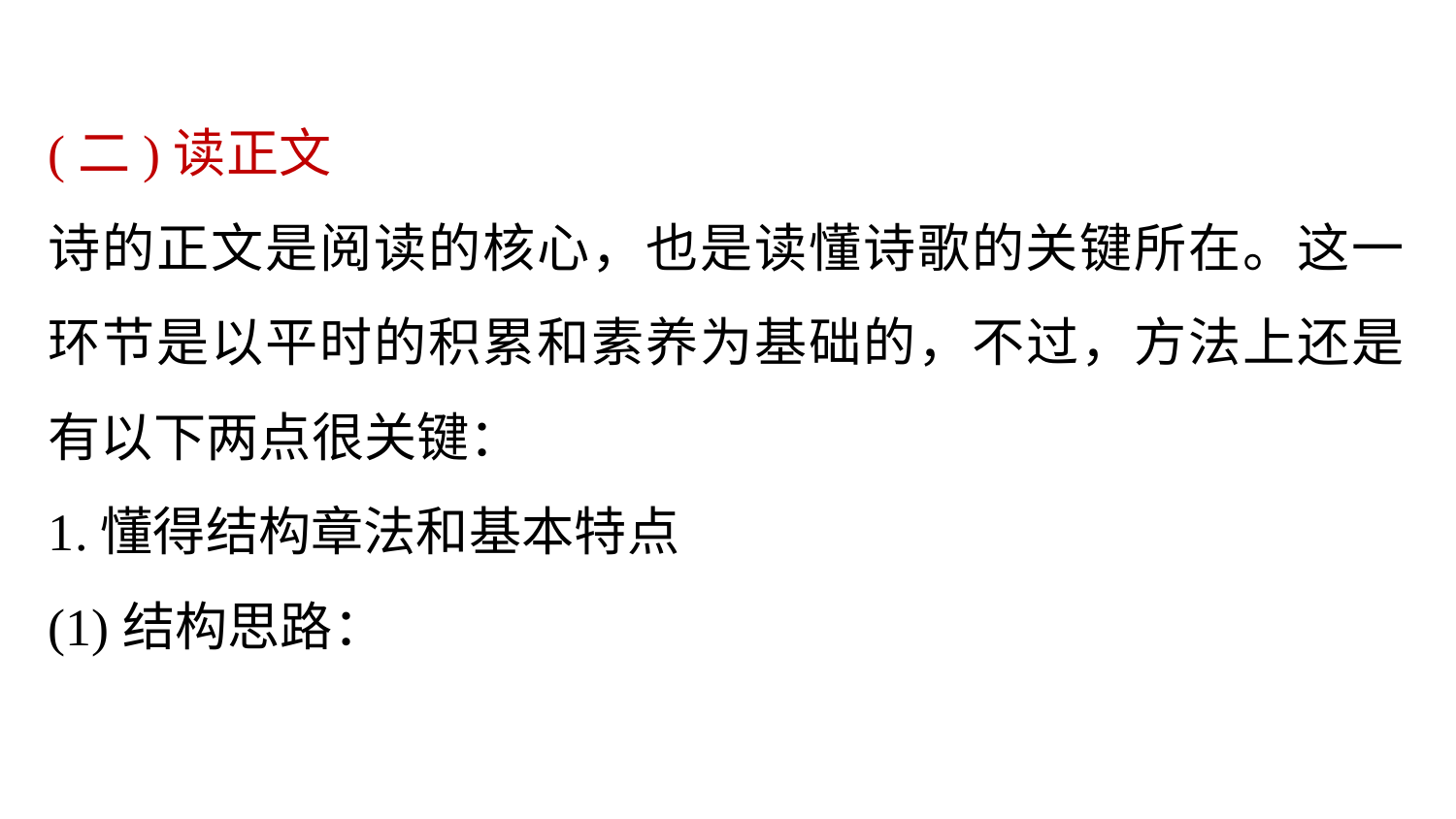

(二)读正文
诗的正文是阅读的核心，也是读懂诗歌的关键所在。这一环节是以平时的积累和素养为基础的，不过，方法上还是有以下两点很关键：
1.懂得结构章法和基本特点
(1)结构思路：